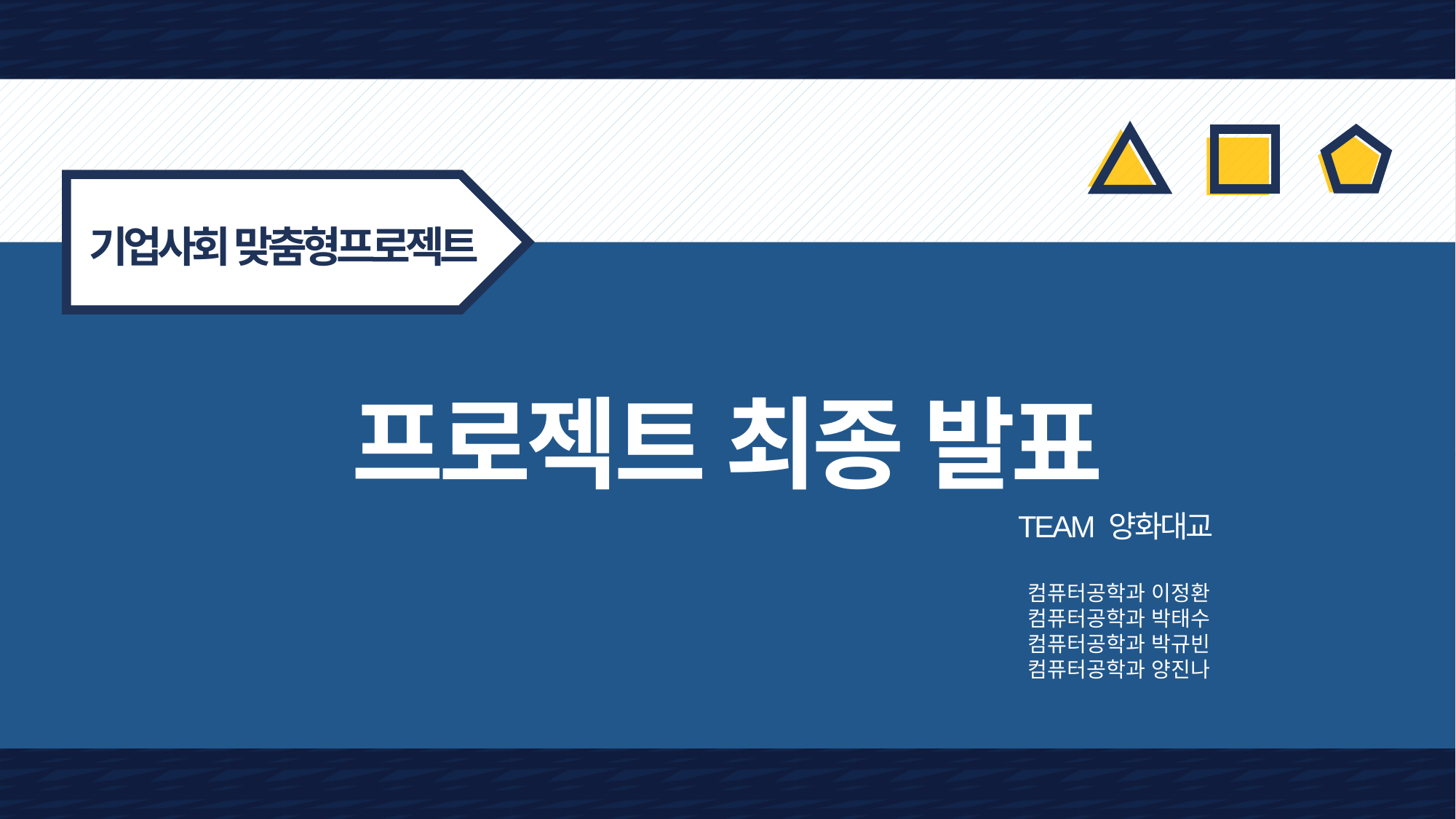

기업사회 맞춤형프로젝트

프로젝트 최종 발표
TEAM 양화대교

컴퓨터공학과 이정환
컴퓨터공학과 박태수
컴퓨터공학과 박규빈
컴퓨터공학과 양진나